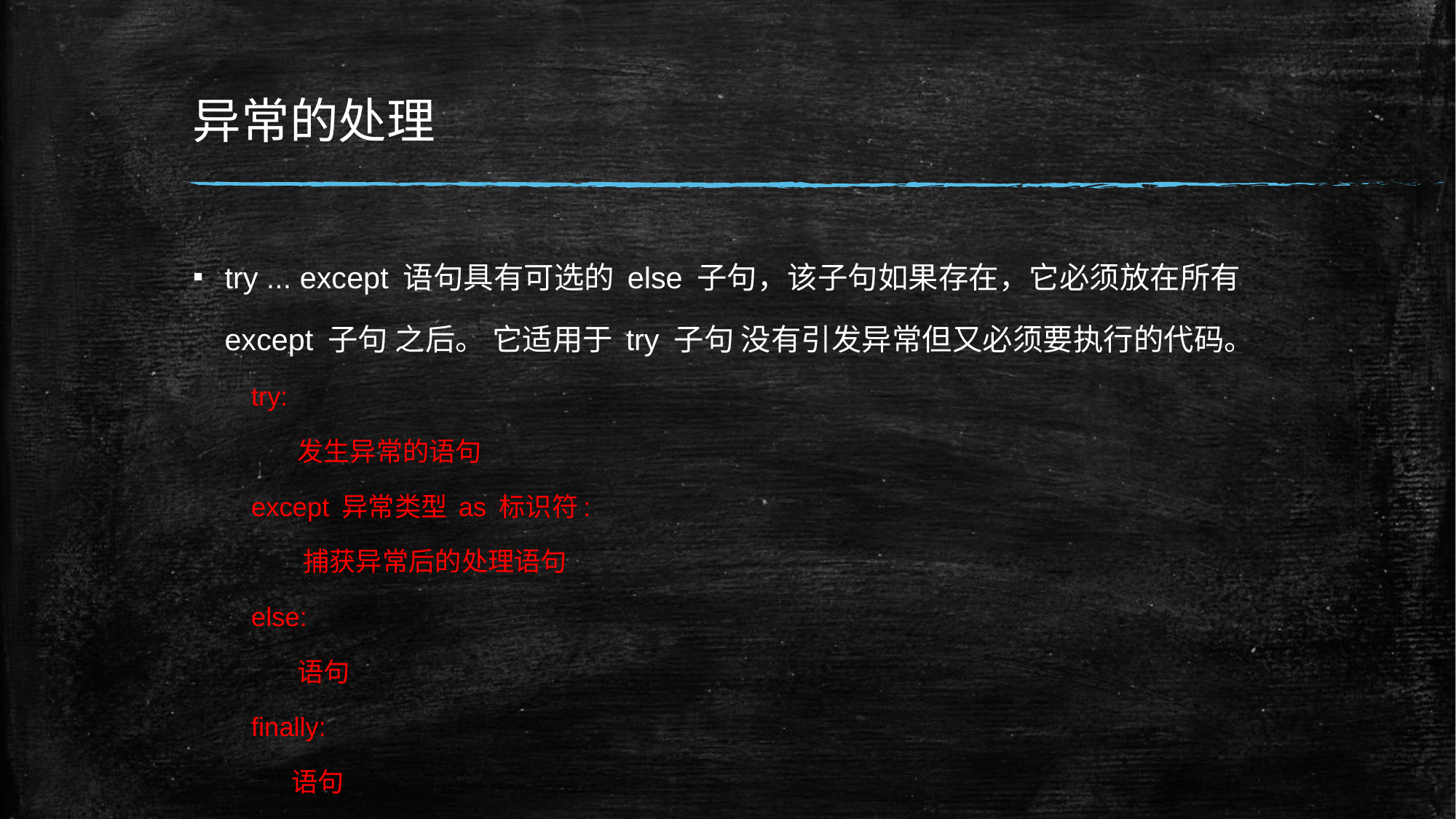

# 异常的处理
try ... except 语句具有可选的 else 子句，该子句如果存在，它必须放在所有 except 子句 之后。 它适用于 try 子句 没有引发异常但又必须要执行的代码。
try:
       发生异常的语句
except 异常类型 as 标识符:
        捕获异常后的处理语句
else:
       语句
finally:
      语句